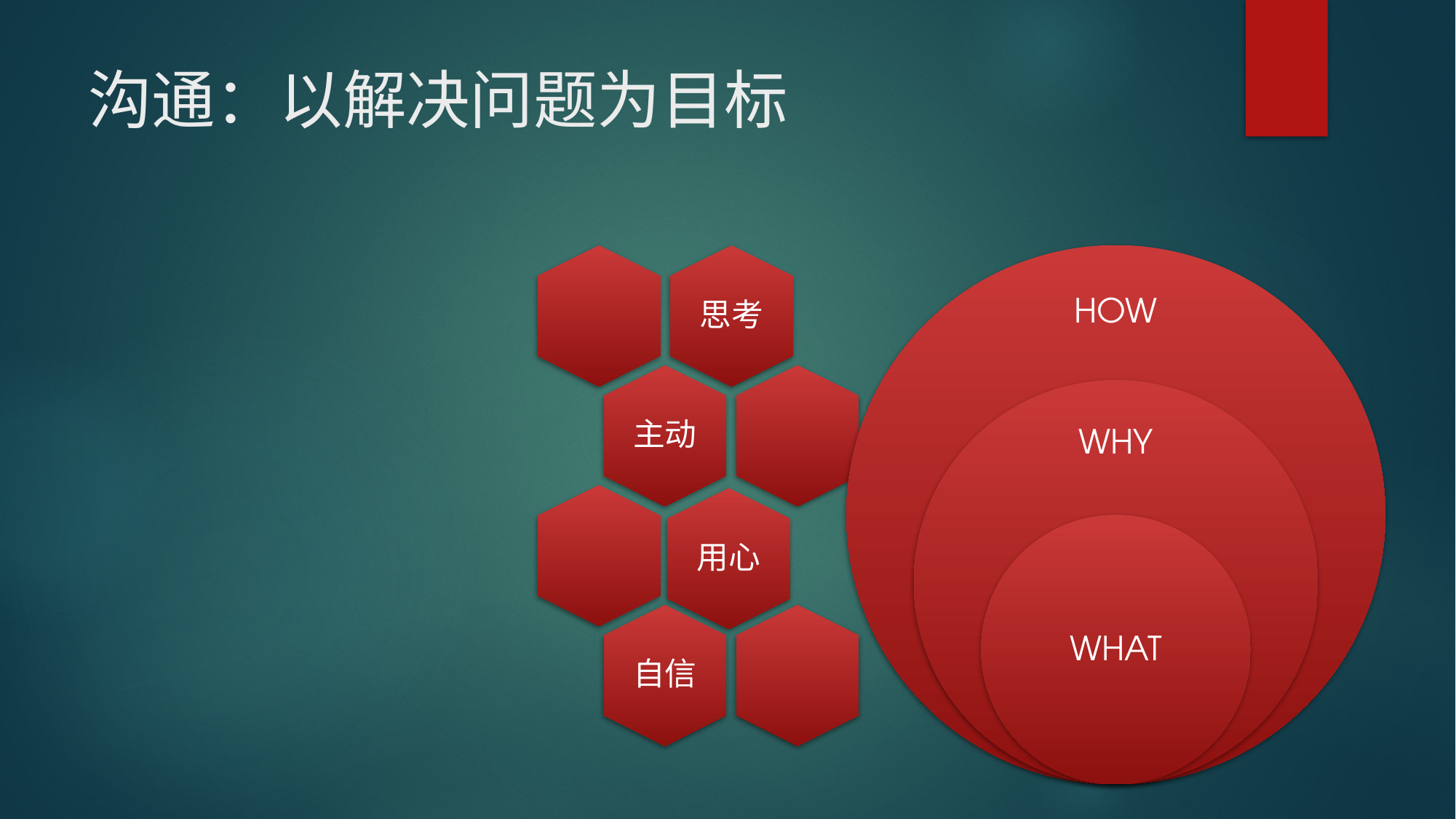

# 沟通：以解决问题为目标
思考

主动

用心

自信

HOW
WHY
WHAT